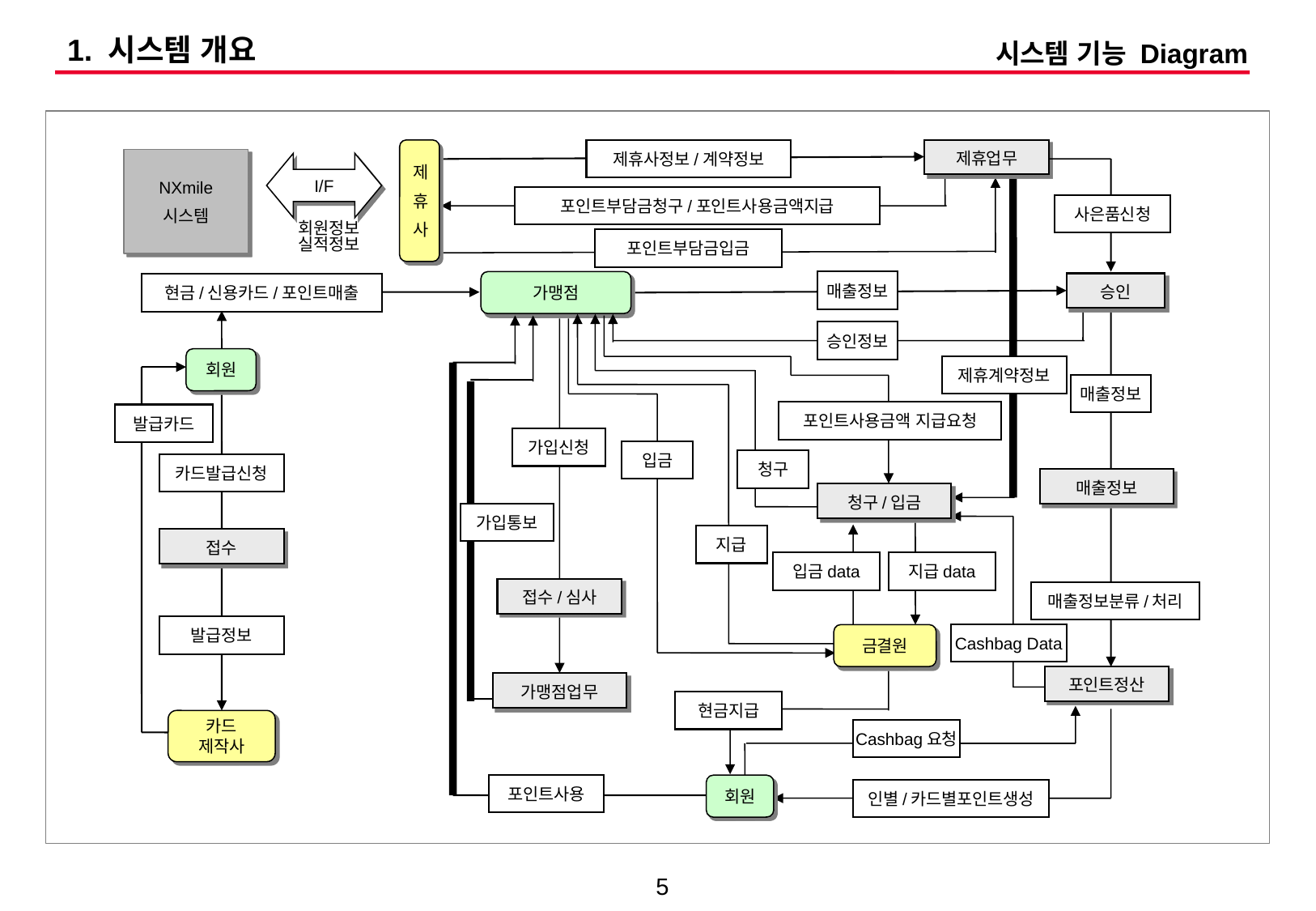

# 1. 시스템 개요
시스템 기능 Diagram

제휴업무
제
휴
사
제휴사정보/계약정보
NXmile
시스템
I/F

포인트부담금청구/포인트사용금액지급
사은품신청

회원정보
실적정보
포인트부담금입금

가맹점
매출정보
승인
현금/신용카드/포인트매출

승인정보

회원

제휴계약정보

매출정보

포인트사용금액 지급요청
발급카드
가입신청
입금
청구
카드발급신청
매출정보
청구/입금

가입통보

지급
접수
입금data
지급data
접수/심사
매출정보분류/처리
발급정보
Cashbag Data
금결원

포인트정산
가맹점업무

현금지급

카드
제작사

Cashbag요청

포인트사용
회원
인별/카드별포인트생성